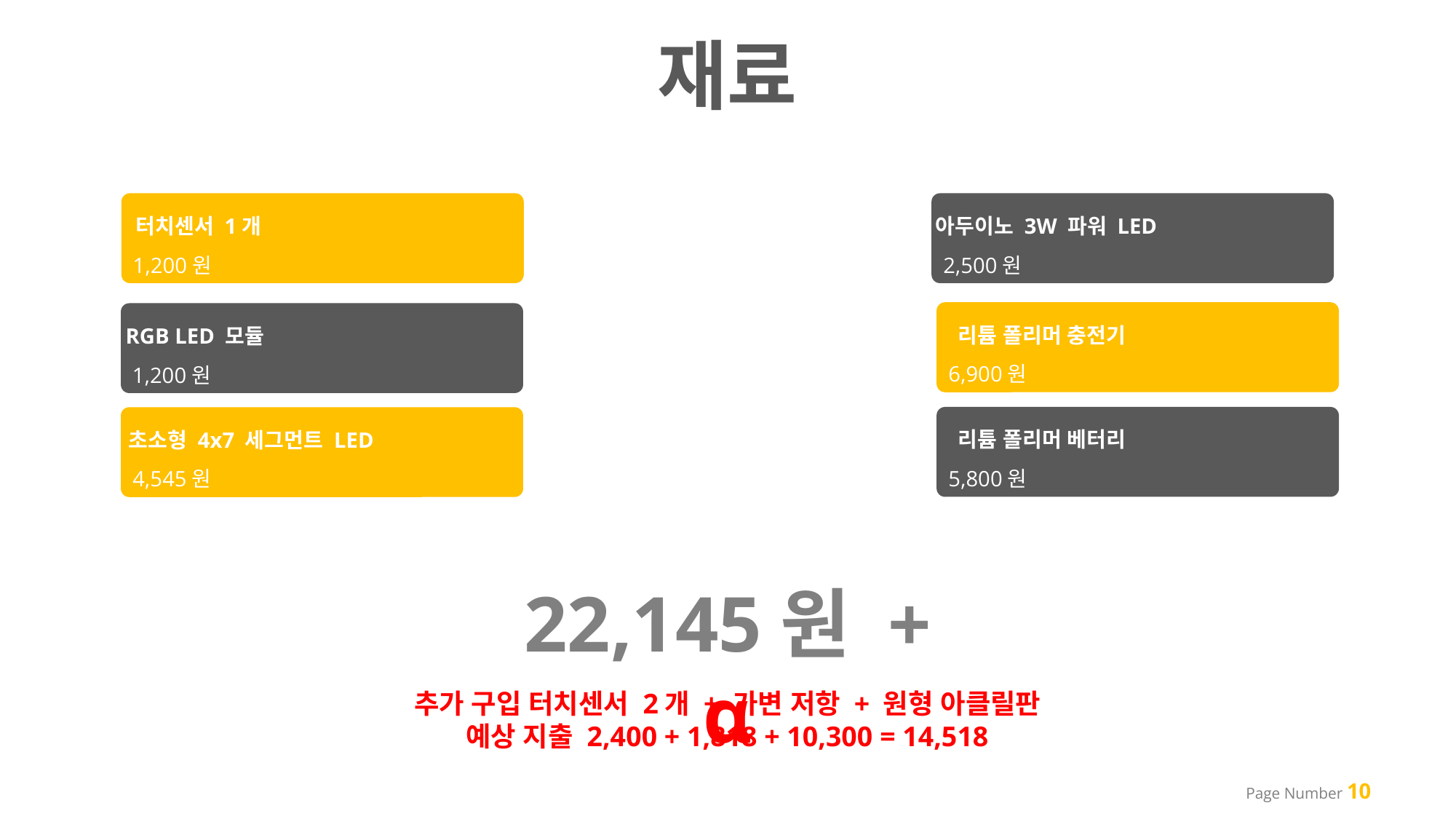

재료

터치센서 1개
아두이노 3W 파워 LED
1,200원
2,500원

리튬 폴리머 충전기
RGB LED 모듈
6,900원
1,200원

리튬 폴리머 베터리
초소형 4x7 세그먼트 LED
5,800원
4,545원
22,145원 + α
추가 구입 터치센서 2개 + 가변 저항 + 원형 아클릴판
예상 지출 2,400 + 1,818 + 10,300 = 14,518
Page Number 10